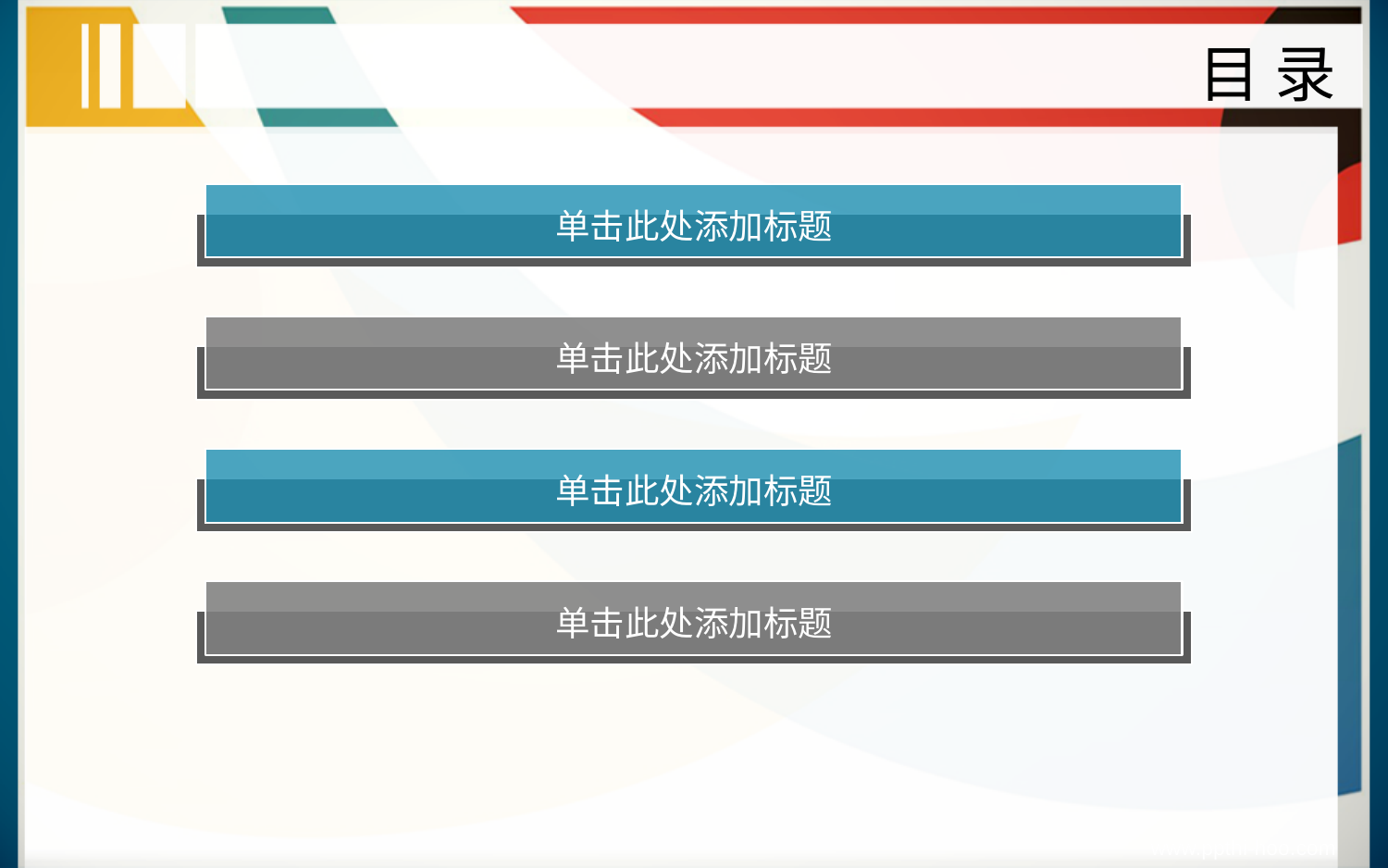

目 录

单击此处添加标题

单击此处添加标题

单击此处添加标题

单击此处添加标题
www.ppthi-hoo.com